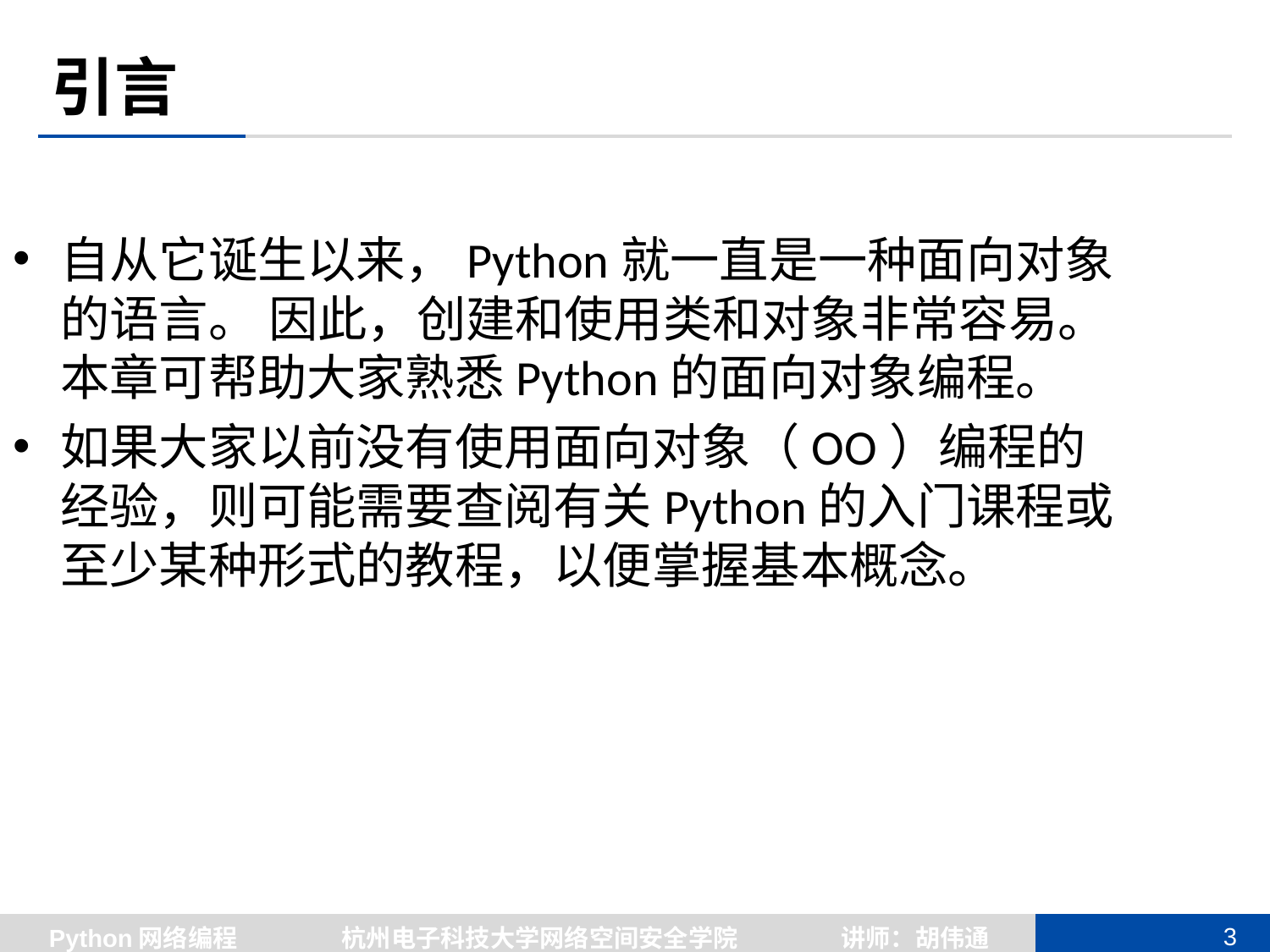

# 引言
自从它诞生以来，Python就一直是一种面向对象的语言。 因此，创建和使用类和对象非常容易。 本章可帮助大家熟悉Python的面向对象编程。
如果大家以前没有使用面向对象（OO）编程的经验，则可能需要查阅有关Python的入门课程或至少某种形式的教程，以便掌握基本概念。